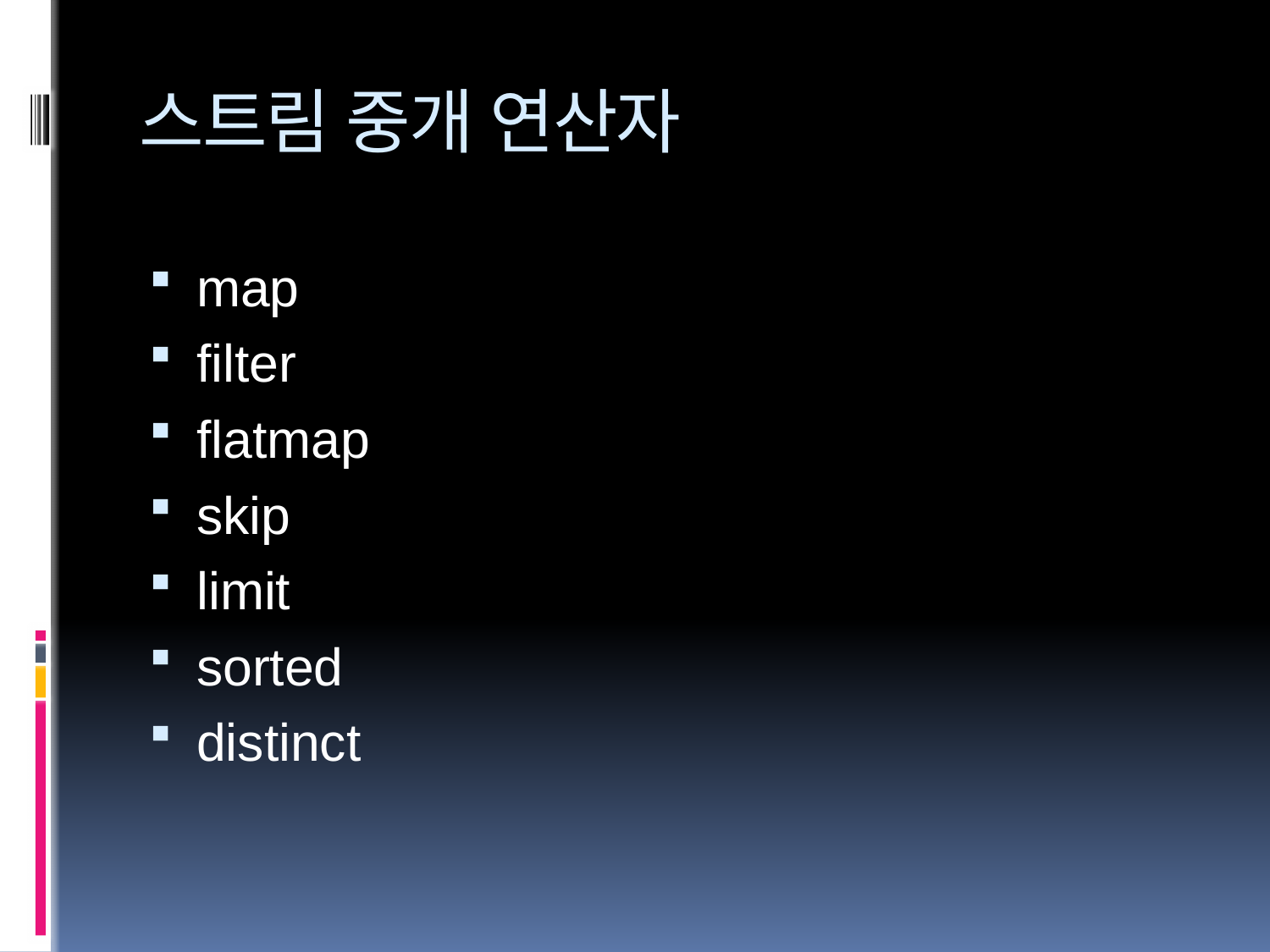

# 스트림 중개 연산자
map
filter
flatmap
skip
limit
sorted
distinct